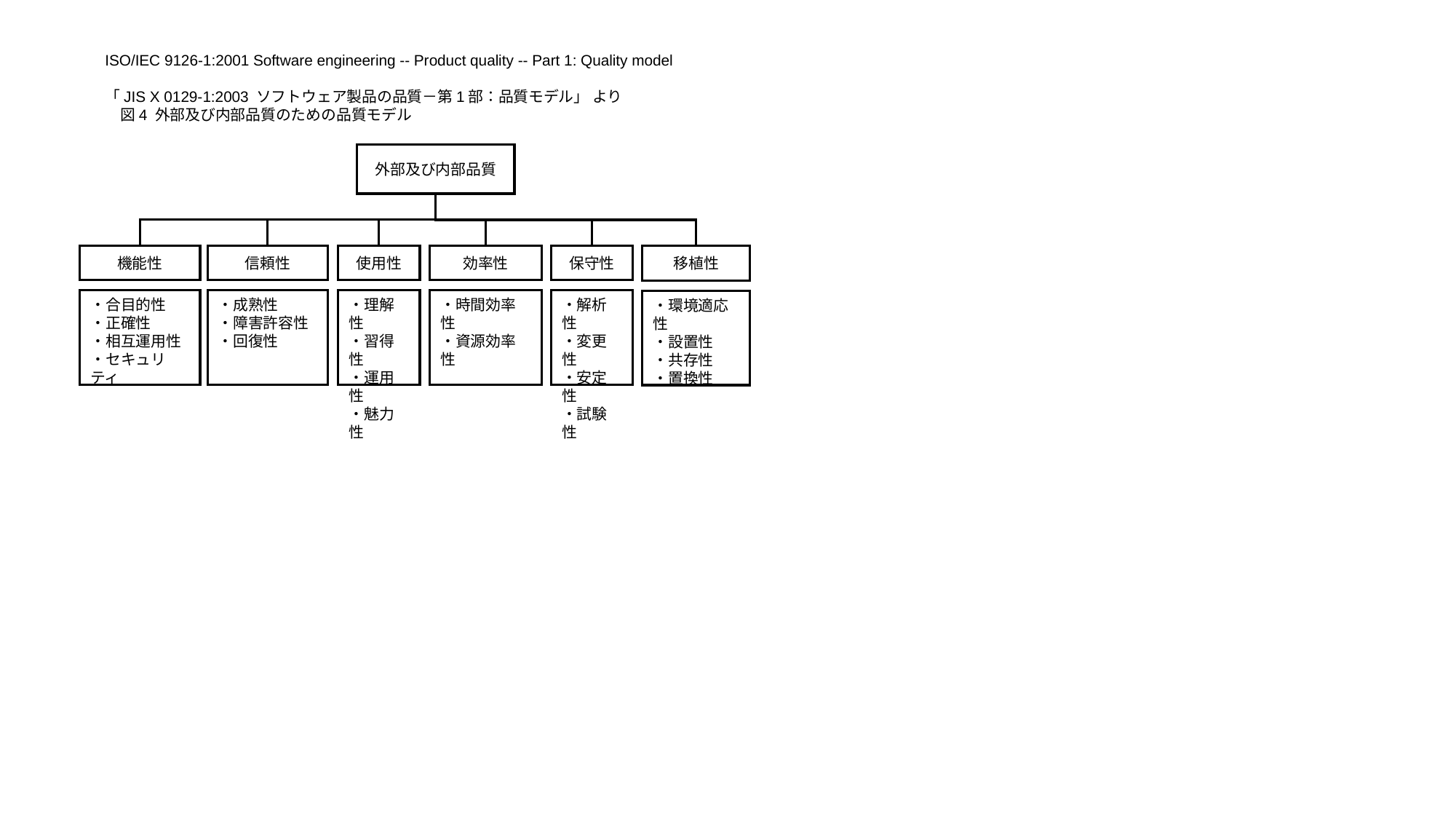

ISO/IEC 9126-1:2001 Software engineering -- Product quality -- Part 1: Quality model

「JIS X 0129-1:2003 ソフトウェア製品の品質－第1部：品質モデル」 より
　図4 外部及び内部品質のための品質モデル
外部及び内部品質
機能性
信頼性
使用性
効率性
保守性
移植性
・合目的性
・正確性
・相互運用性
・セキュリティ
・成熟性
・障害許容性
・回復性
・理解性
・習得性
・運用性
・魅力性
・時間効率性
・資源効率性
・解析性
・変更性
・安定性
・試験性
・環境適応性
・設置性
・共存性
・置換性